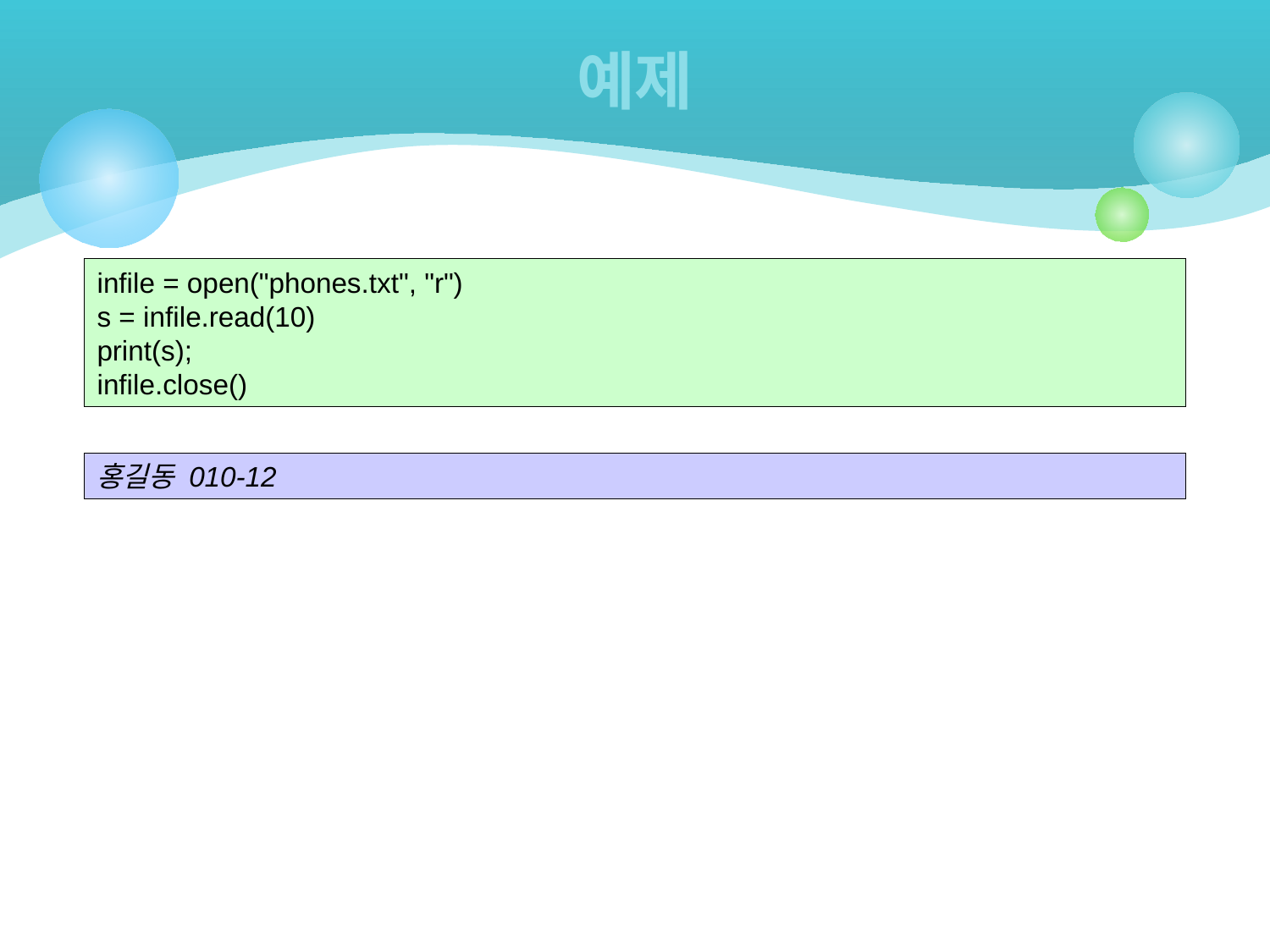

# 예제
infile = open("phones.txt", "r")
s = infile.read(10)
print(s);
infile.close()
홍길동 010-12